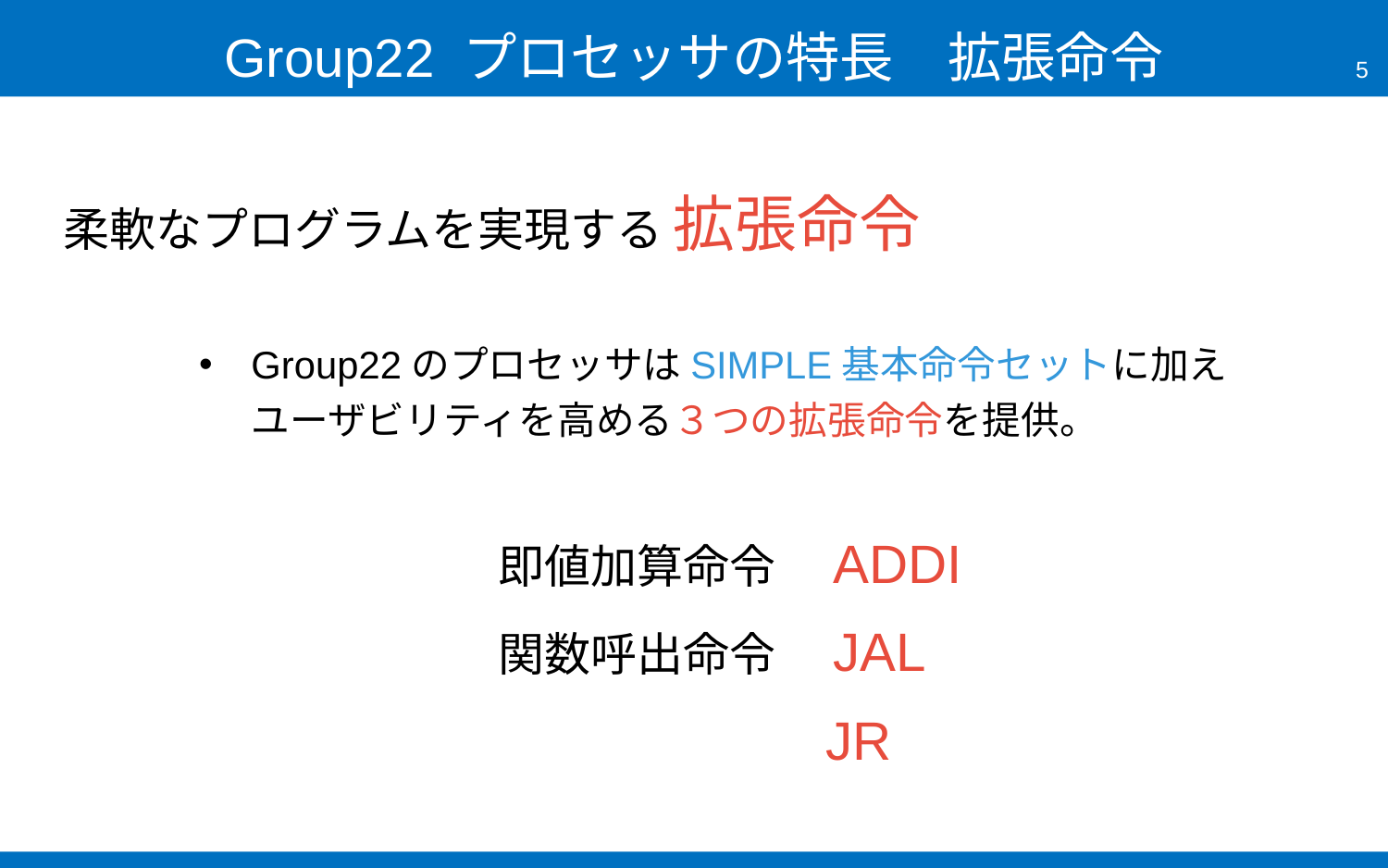

# Group22 プロセッサの特長　拡張命令

柔軟なプログラムを実現する 拡張命令

Group22のプロセッサはSIMPLE基本命令セットに加え
ユーザビリティを高める３つの拡張命令を提供。

即値加算命令　ADDI
関数呼出命令　JAL
JR